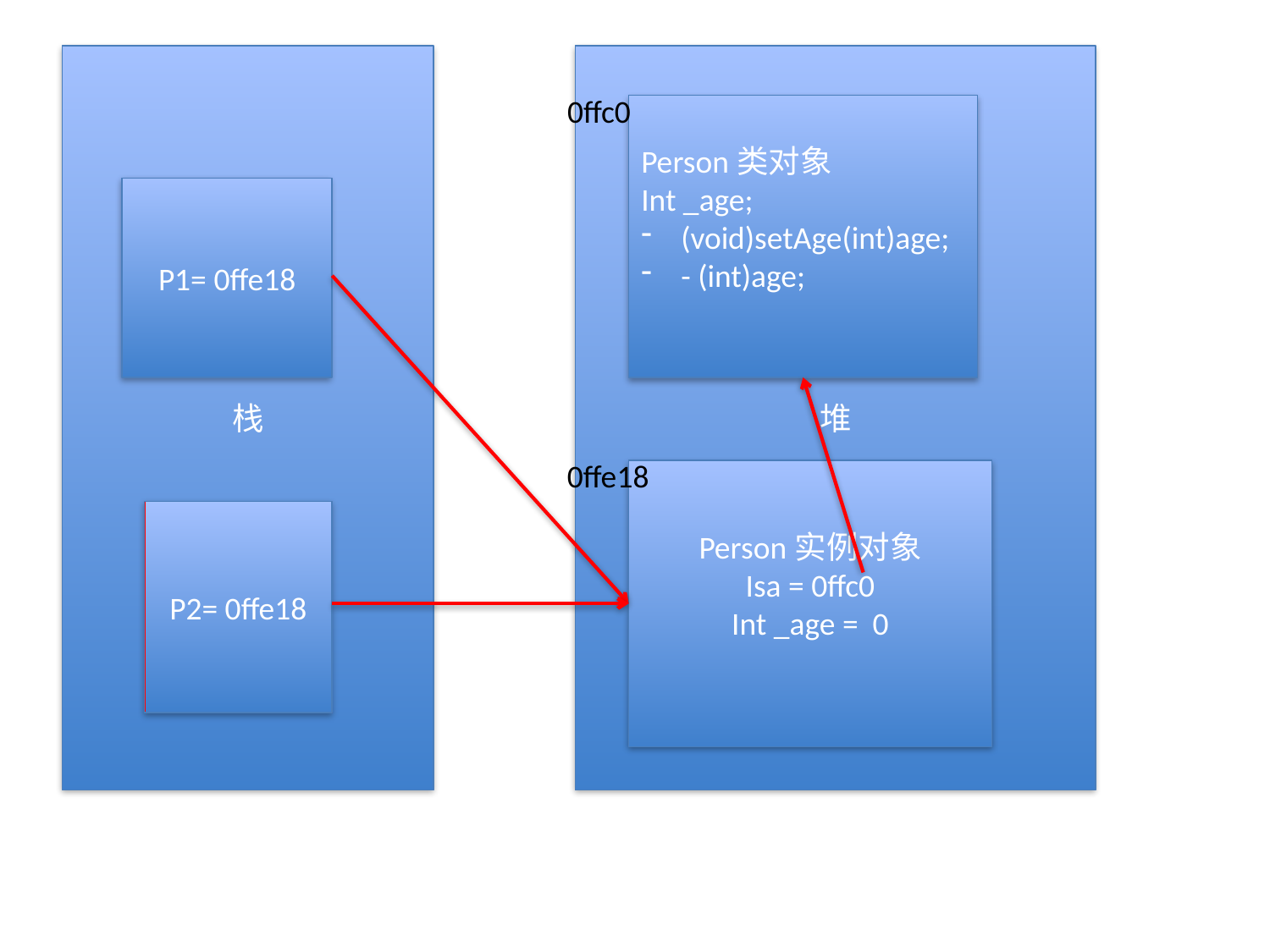

栈
堆
0ffc0
Person类对象
Int _age;
(void)setAge(int)age;
- (int)age;

P1= 0ffe18
0ffe18
Person实例对象
Isa = 0ffc0
Int _age =  0

P2= 0ffe18